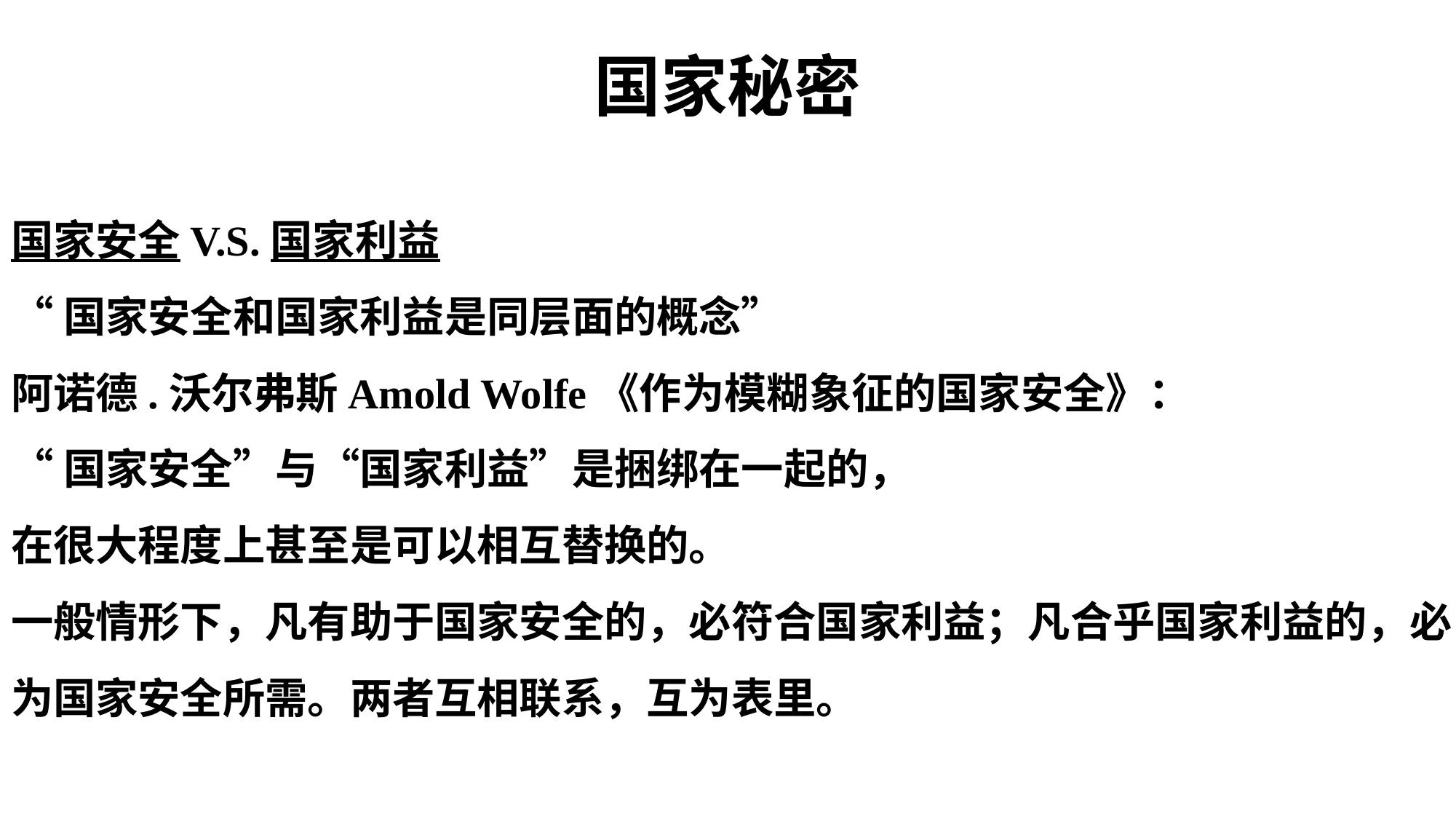

# 国家秘密
国家安全V.S.国家利益
“国家安全和国家利益是同层面的概念”
阿诺德.沃尔弗斯Amold Wolfe《作为模糊象征的国家安全》：
“国家安全”与“国家利益”是捆绑在一起的，
在很大程度上甚至是可以相互替换的。
一般情形下，凡有助于国家安全的，必符合国家利益；凡合乎国家利益的，必为国家安全所需。两者互相联系，互为表里。